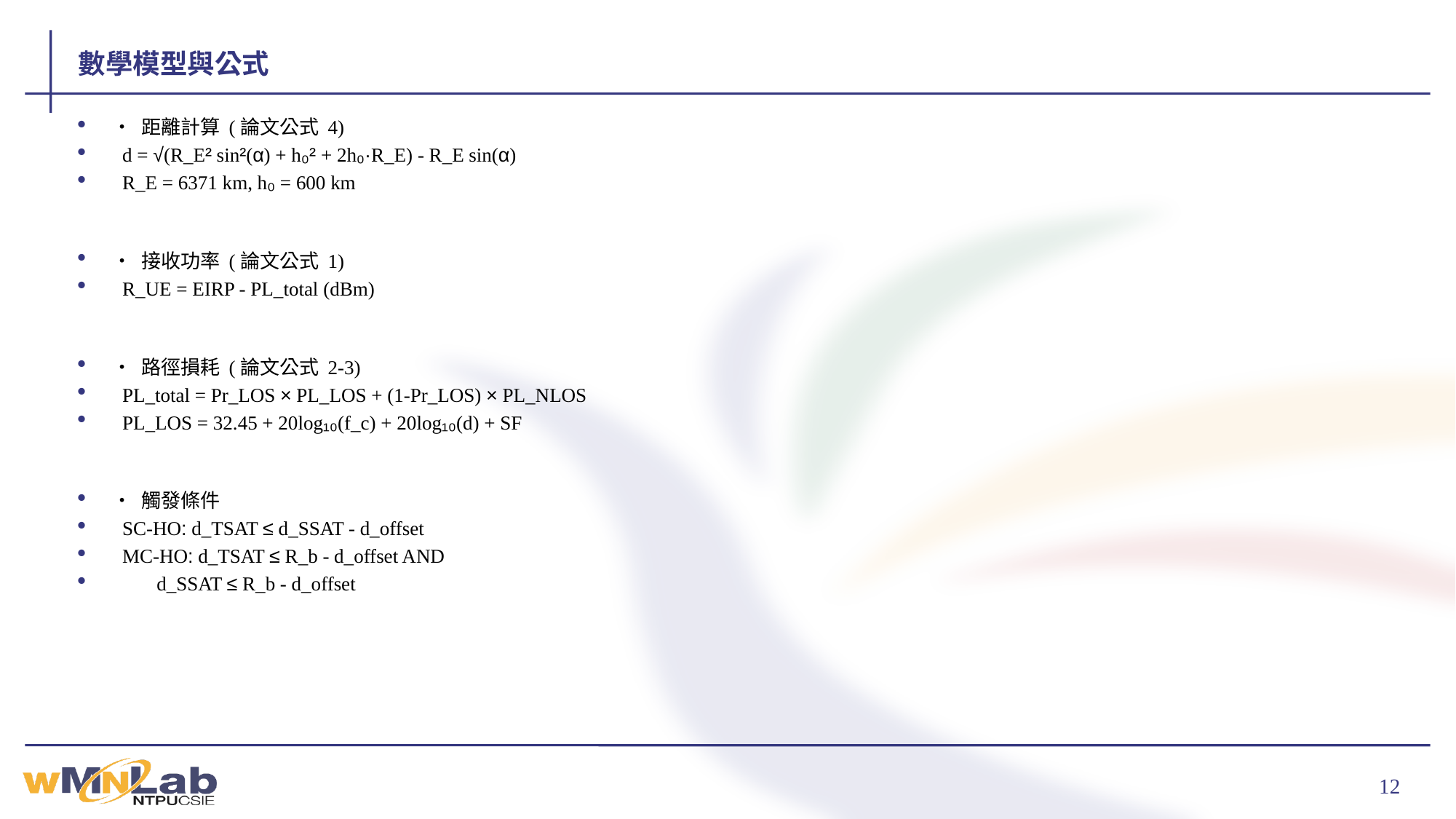

# 數學模型與公式
• 距離計算 (論文公式 4)
  d = √(R_E² sin²(α) + h₀² + 2h₀·R_E) - R_E sin(α)
  R_E = 6371 km, h₀ = 600 km

• 接收功率 (論文公式 1)
  R_UE = EIRP - PL_total (dBm)

• 路徑損耗 (論文公式 2-3)
  PL_total = Pr_LOS × PL_LOS + (1-Pr_LOS) × PL_NLOS
  PL_LOS = 32.45 + 20log₁₀(f_c) + 20log₁₀(d) + SF

• 觸發條件
  SC-HO: d_TSAT ≤ d_SSAT - d_offset
  MC-HO: d_TSAT ≤ R_b - d_offset AND
         d_SSAT ≤ R_b - d_offset